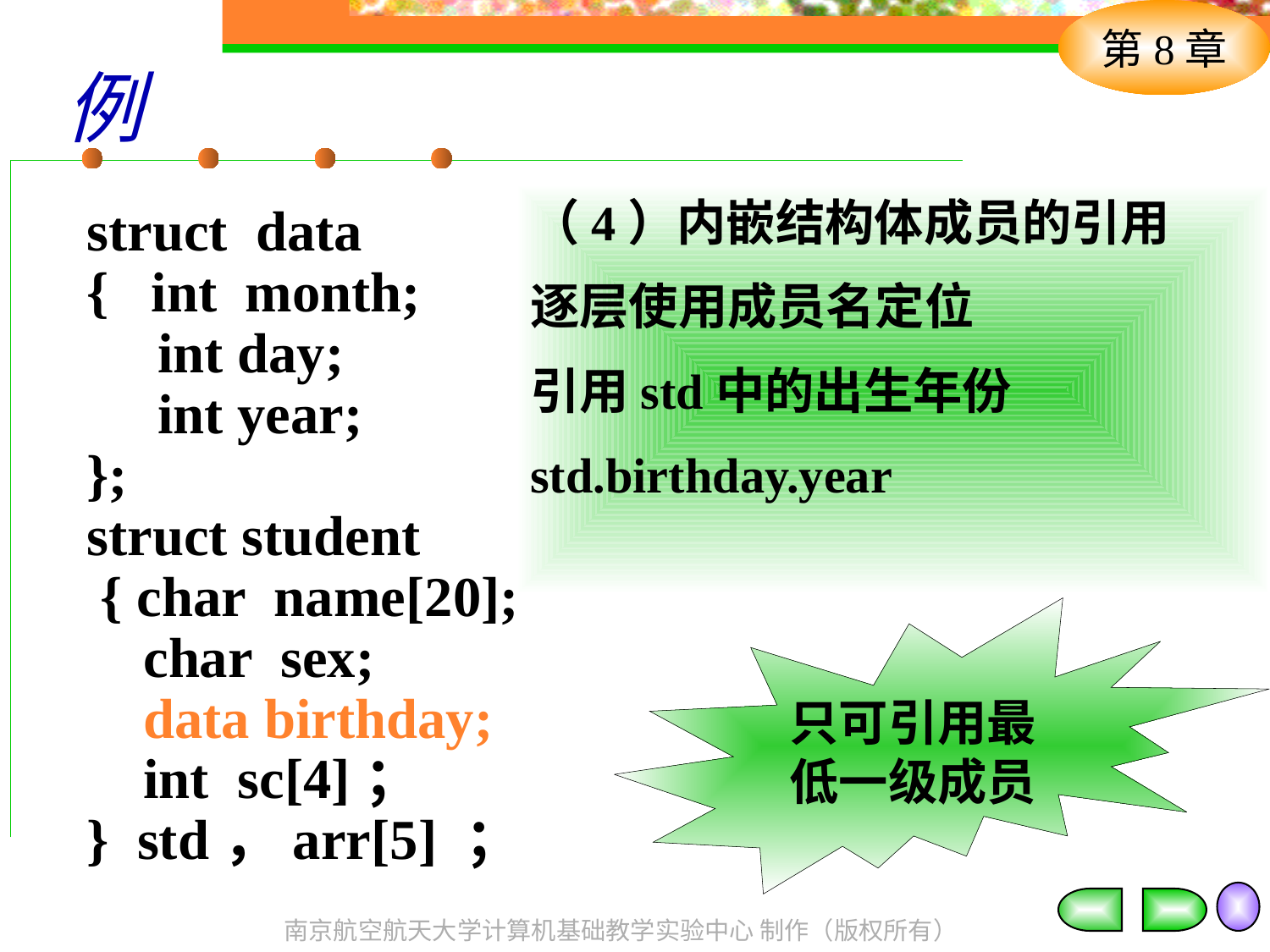

# 例
（4）内嵌结构体成员的引用
逐层使用成员名定位
引用std中的出生年份
std.birthday.year

struct  data
{   int  month;
     int day;
     int year;
};
struct student
 { char  name[20];
    char  sex;
    data birthday;
    int  sc[4]；
}  std，arr[5] ；
只可引用最低一级成员